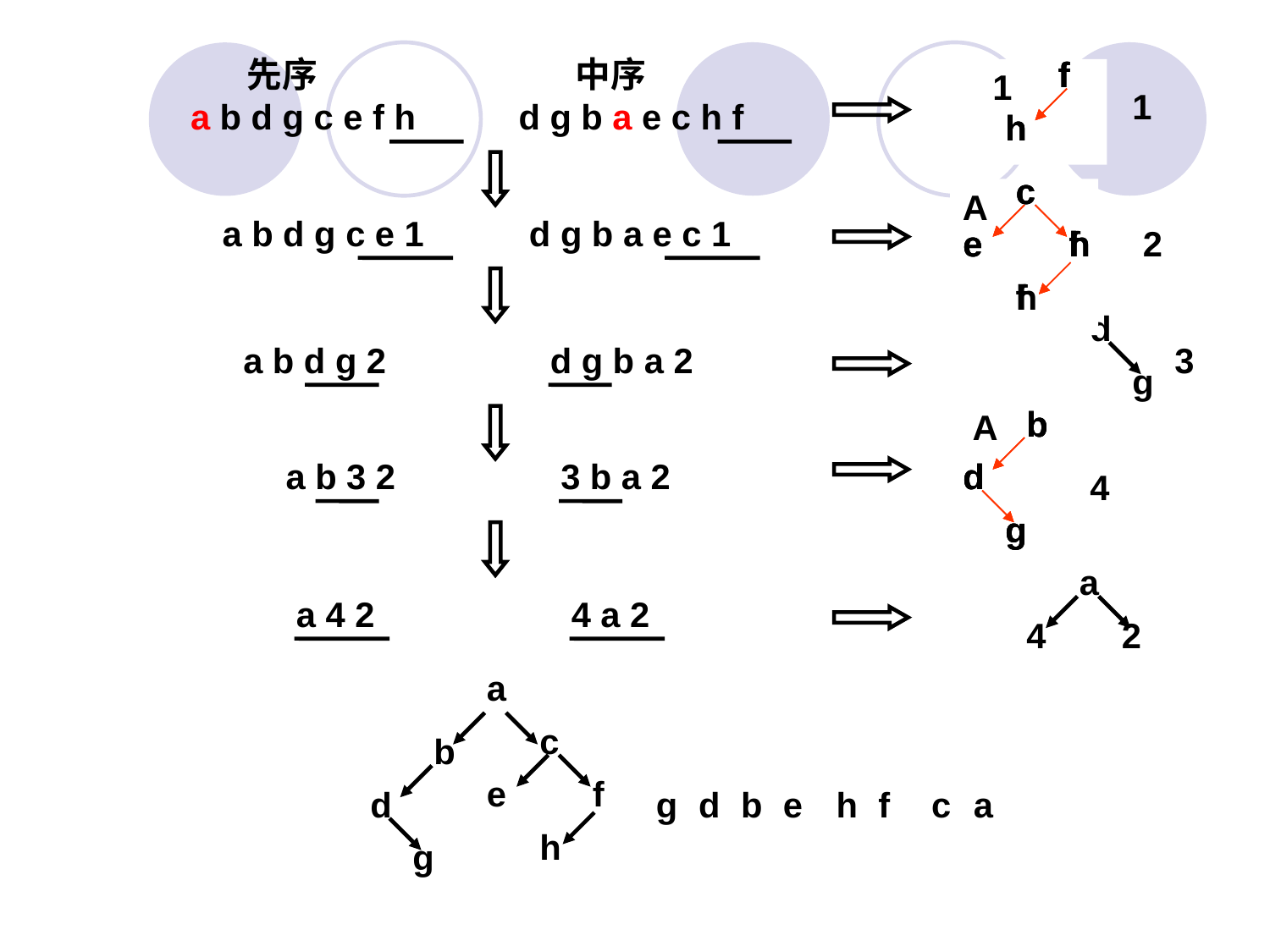

先序
a b d g c e f h
      中序
d g b a e c h f
f

h
f

h
f

h
f
33
1

1

h

c

e
h

f
c

e
h

f
c

e
f

h
c
A

a b d g c e 1
d g b a e c 1

e
f

h
1
1
2

d
a b d g 2
d g b a 2
3

g

b
b

d

g
b

d

g
b

d

g
A

d
a b 3 2
3 b a 2

4

g

a
a 4 2
4 a 2

4
2

a

c

e
f

h

b

d

g
g
d
b
e
h
f
c
a